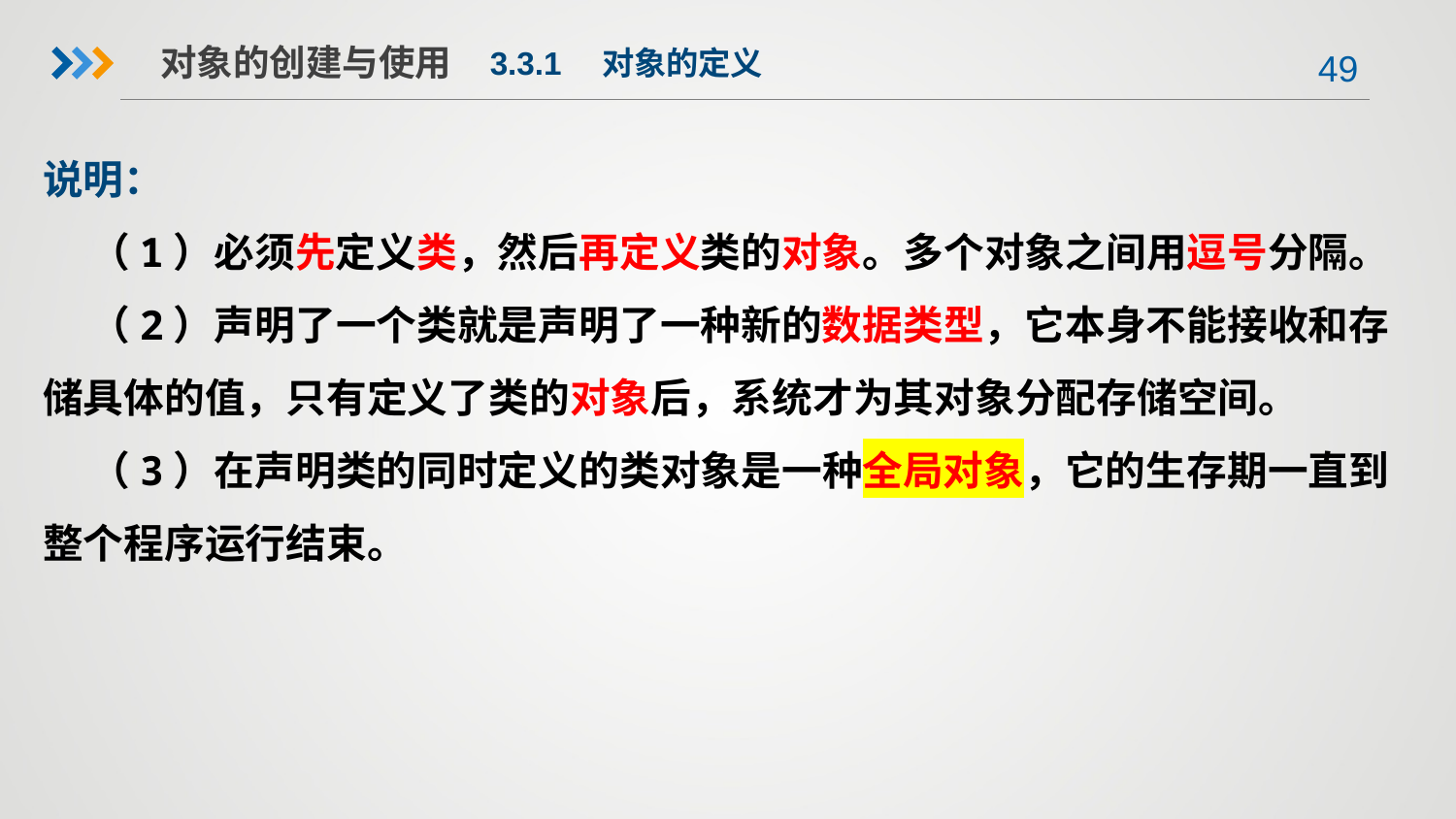

对象的创建与使用
3.3.1　对象的定义
说明：
    （1）必须先定义类，然后再定义类的对象。多个对象之间用逗号分隔。
    （2）声明了一个类就是声明了一种新的数据类型，它本身不能接收和存储具体的值，只有定义了类的对象后，系统才为其对象分配存储空间。
    （3）在声明类的同时定义的类对象是一种全局对象，它的生存期一直到整个程序运行结束。